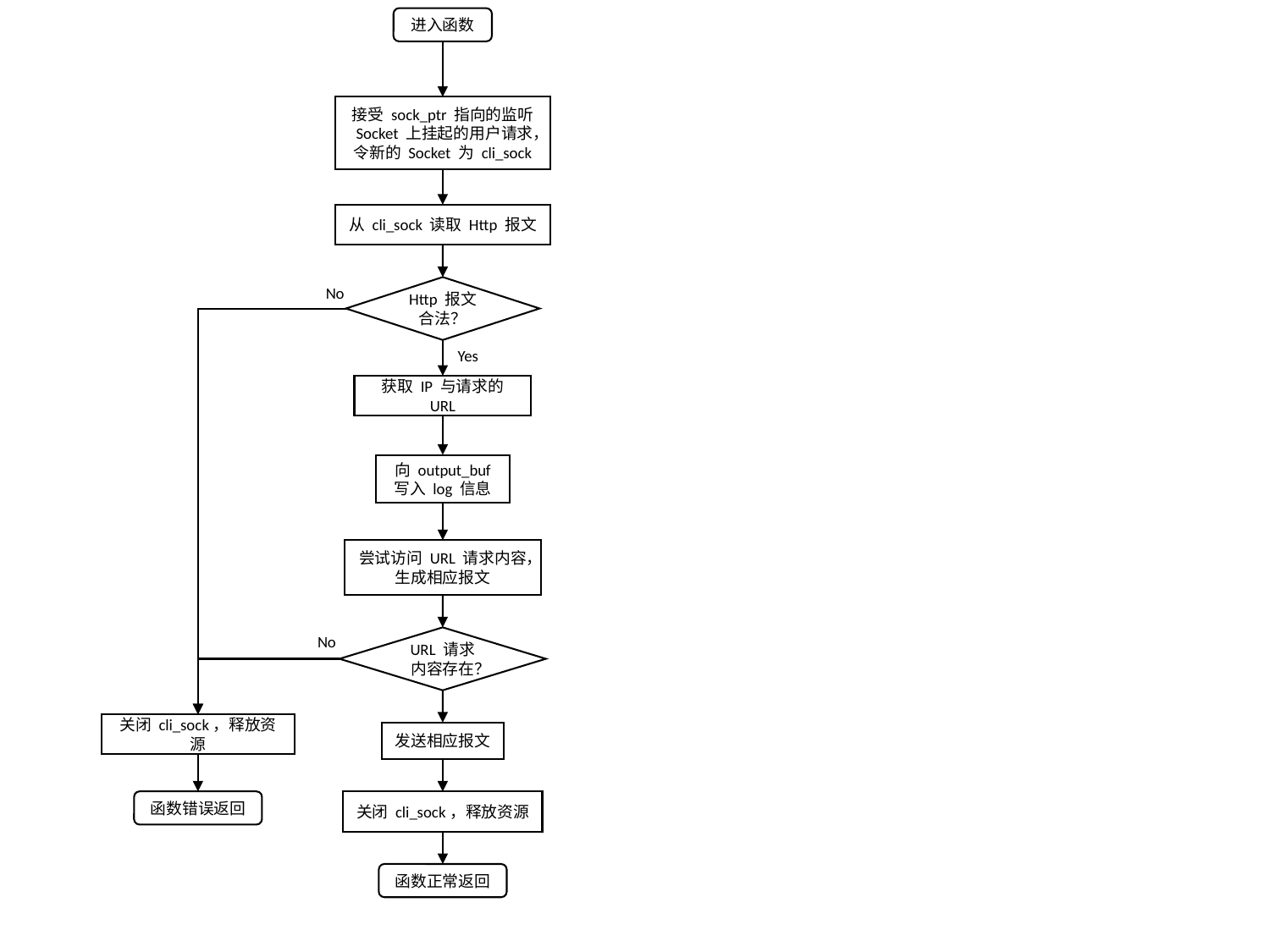

进入函数
接受 sock_ptr 指向的监听
 Socket 上挂起的用户请求，
令新的 Socket 为 cli_sock
从 cli_sock 读取 Http 报文
Http 报文
合法？
No
Yes
获取 IP 与请求的 URL
向 output_buf
写入 log 信息
尝试访问 URL 请求内容，
生成相应报文
No
URL 请求
内容存在？
关闭 cli_sock，释放资源
发送相应报文
函数错误返回
关闭 cli_sock，释放资源
函数正常返回